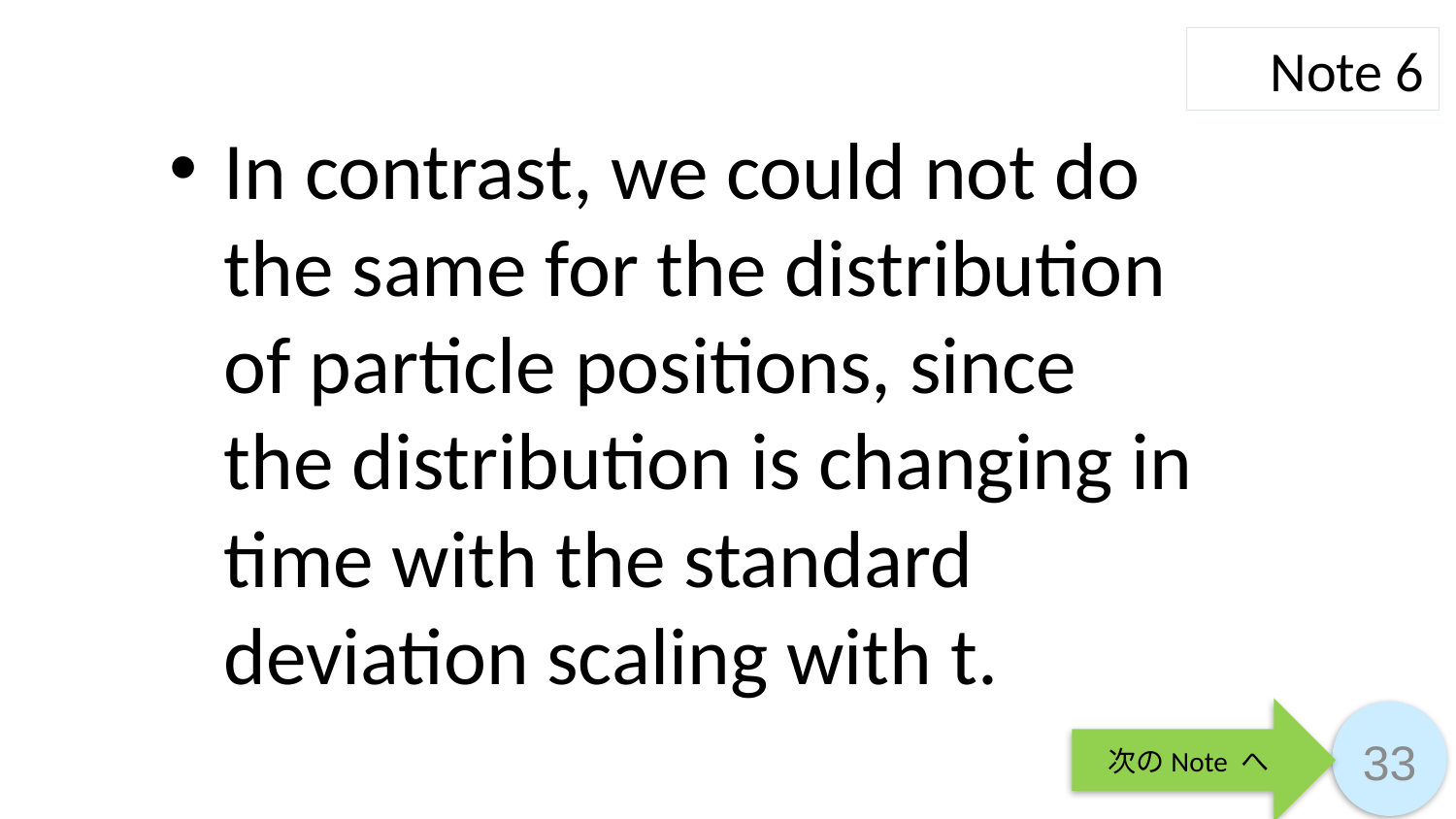

Note 6
In contrast, we could not do the same for the distribution of particle positions, since the distribution is changing in time with the standard deviation scaling with t.
次のNote へ
33